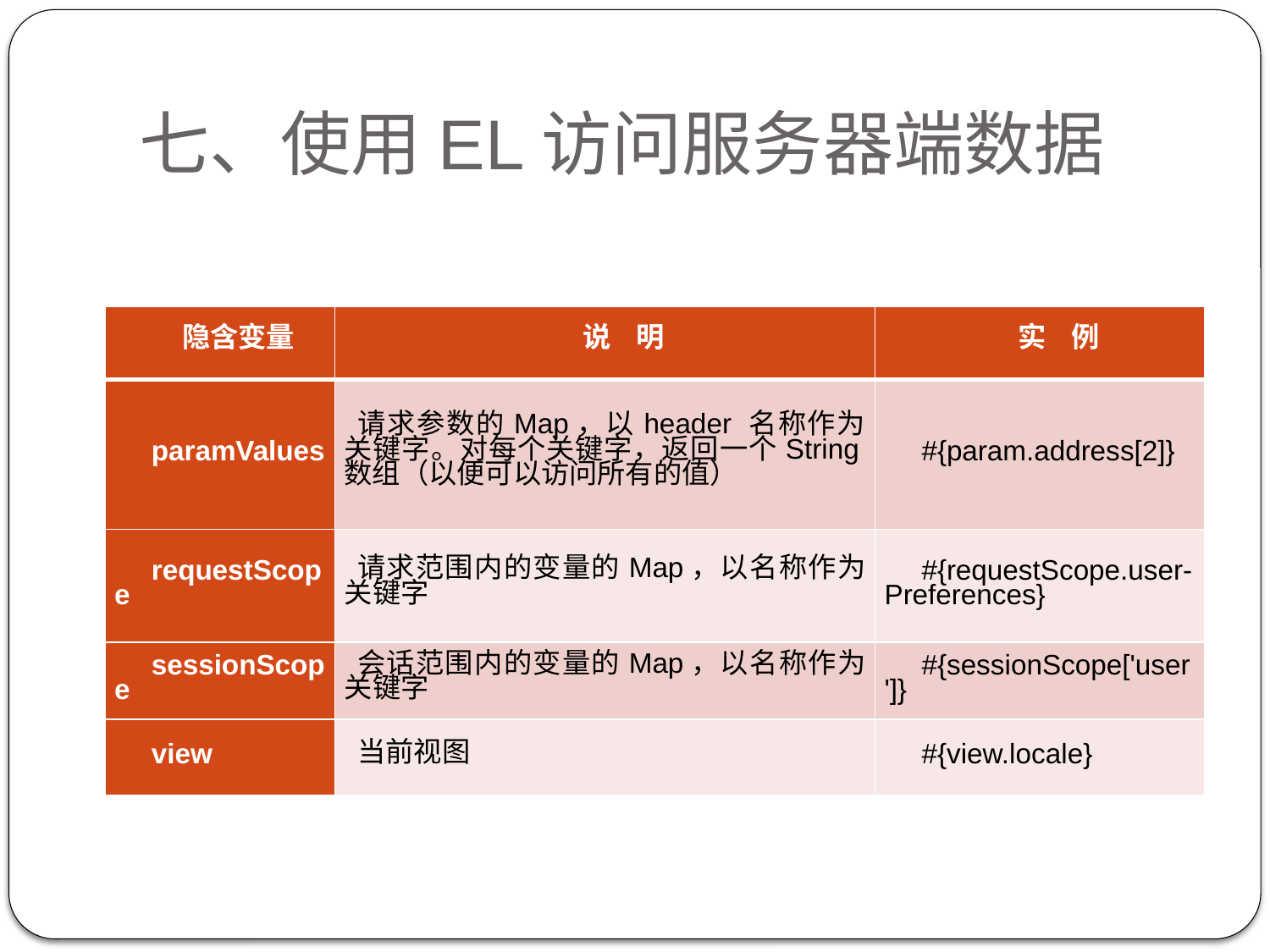

# 七、使用EL访问服务器端数据
| 隐含变量 | 说 明 | 实 例 |
| --- | --- | --- |
| paramValues | 请求参数的Map，以header 名称作为关键字。对每个关键字，返回一个String数组（以便可以访问所有的值） | #{param.address[2]} |
| requestScope | 请求范围内的变量的Map，以名称作为关键字 | #{requestScope.user-Preferences} |
| sessionScope | 会话范围内的变量的Map，以名称作为关键字 | #{sessionScope['user']} |
| view | 当前视图 | #{view.locale} |